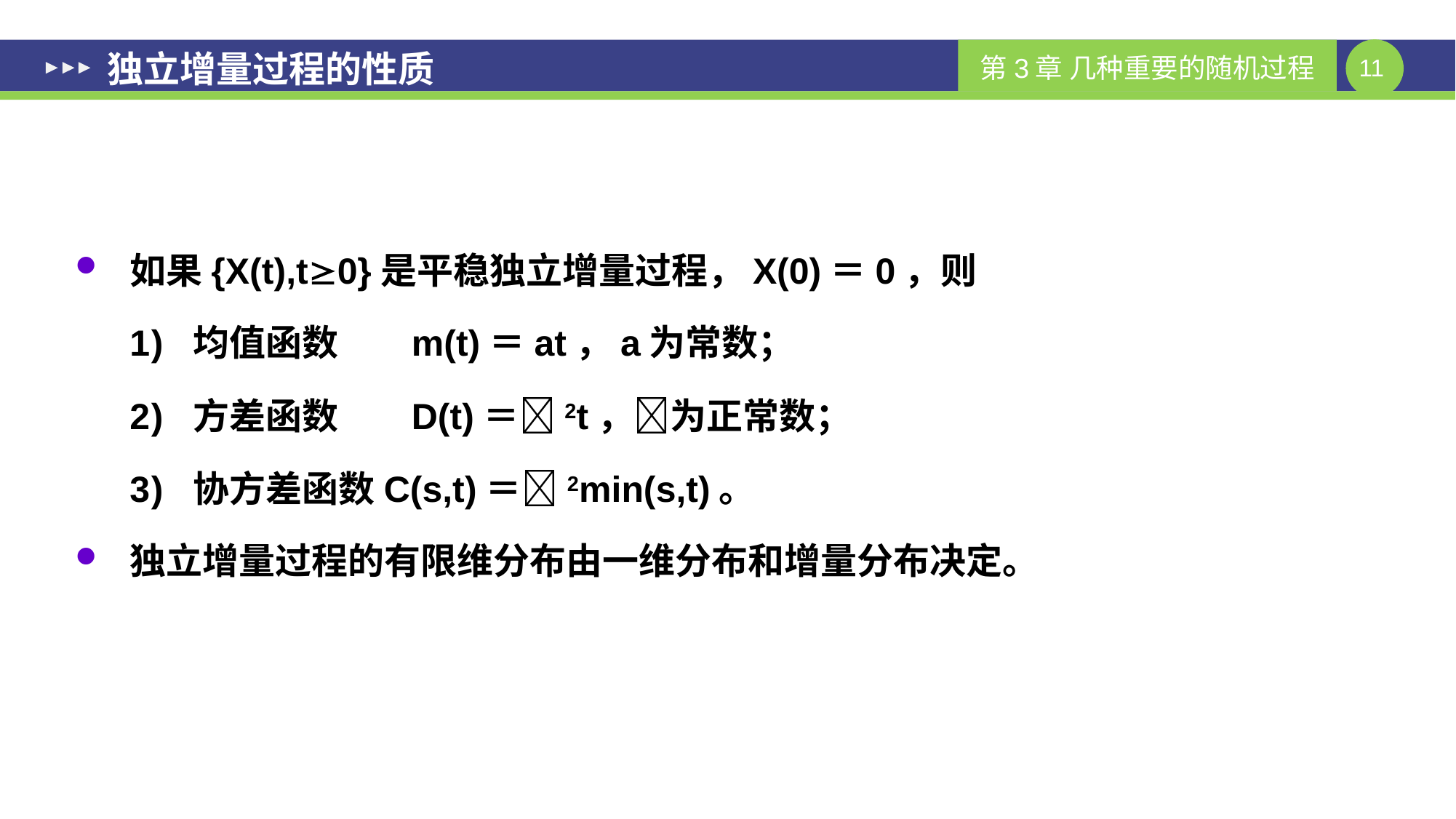

# 独立增量过程的性质
如果{X(t),t≥0}是平稳独立增量过程，X(0)＝0，则
均值函数	m(t)＝at，a为常数；
方差函数	D(t)＝σ2t，σ为正常数；
协方差函数C(s,t)＝σ2min(s,t)。
独立增量过程的有限维分布由一维分布和增量分布决定。